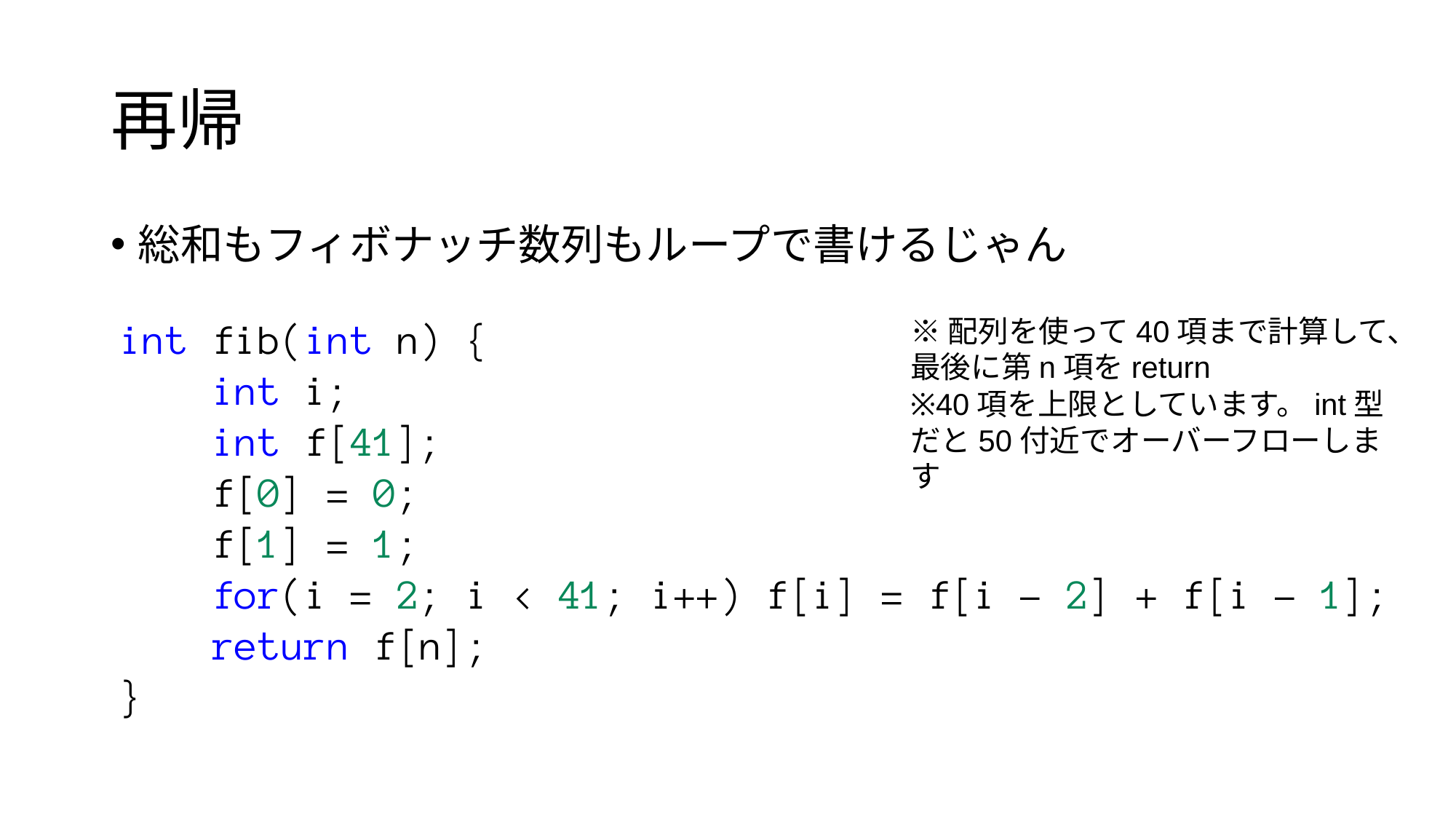

# 再帰
総和もフィボナッチ数列もループで書けるじゃん
int fib(int n) {
    int i;
    int f[41];
    f[0] = 0;
    f[1] = 1;
    for(i = 2; i < 41; i++) f[i] = f[i - 2] + f[i - 1];
    return f[n];
}
※配列を使って40項まで計算して、最後に第n項をreturn
※40項を上限としています。int型だと50付近でオーバーフローします